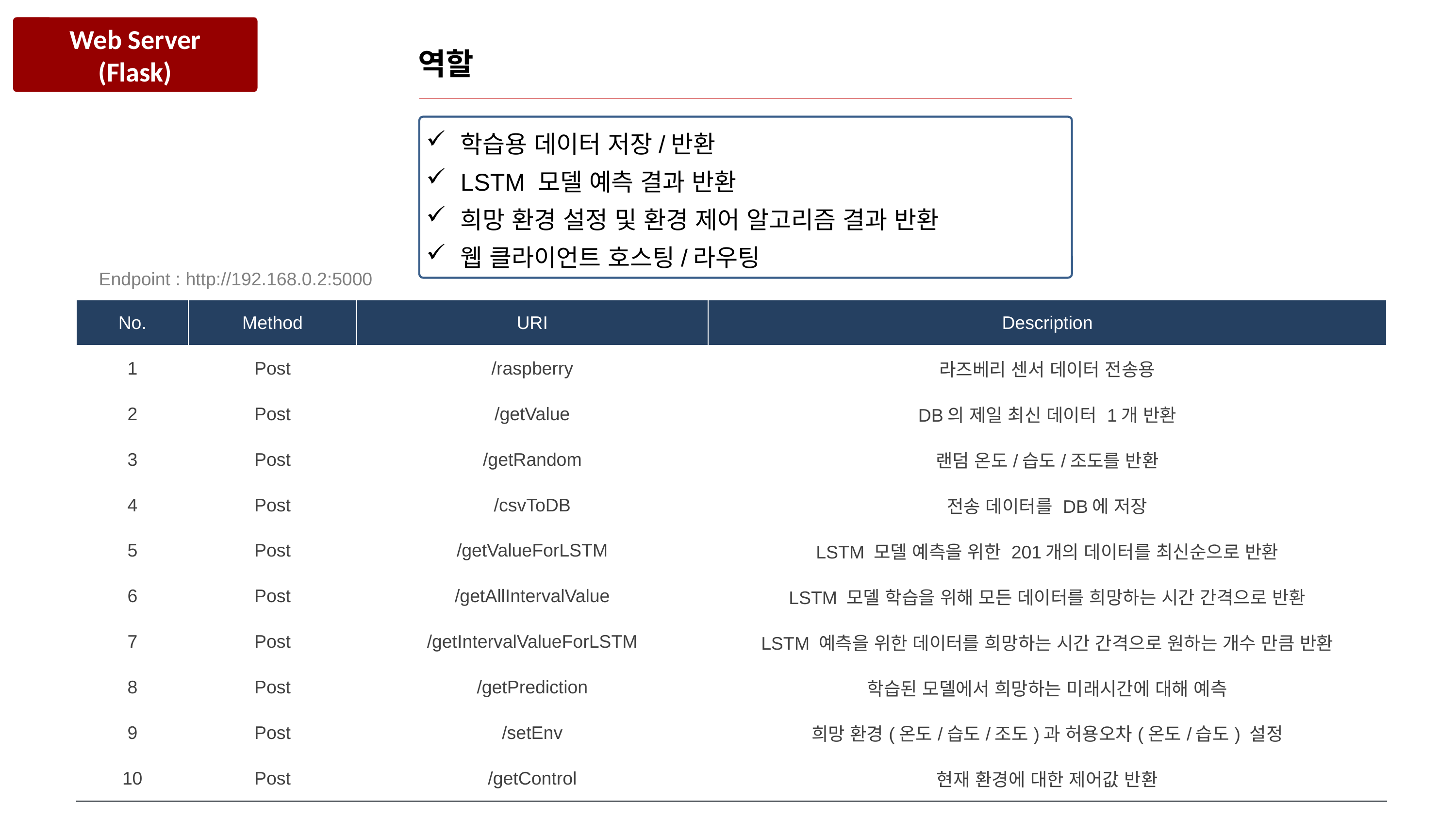

Web Server
(Flask)
역할
학습용 데이터 저장/반환
LSTM 모델 예측 결과 반환
희망 환경 설정 및 환경 제어 알고리즘 결과 반환
웹 클라이언트 호스팅/라우팅

Endpoint : http://192.168.0.2:5000
| No. | Method | URI | Description |
| --- | --- | --- | --- |
| 1 | Post | /raspberry | 라즈베리 센서 데이터 전송용 |
| 2 | Post | /getValue | DB의 제일 최신 데이터 1개 반환 |
| 3 | Post | /getRandom | 랜덤 온도/습도/조도를 반환 |
| 4 | Post | /csvToDB | 전송 데이터를 DB에 저장 |
| 5 | Post | /getValueForLSTM | LSTM 모델 예측을 위한 201개의 데이터를 최신순으로 반환 |
| 6 | Post | /getAllIntervalValue | LSTM 모델 학습을 위해 모든 데이터를 희망하는 시간 간격으로 반환 |
| 7 | Post | /getIntervalValueForLSTM | LSTM 예측을 위한 데이터를 희망하는 시간 간격으로 원하는 개수 만큼 반환 |
| 8 | Post | /getPrediction | 학습된 모델에서 희망하는 미래시간에 대해 예측 |
| 9 | Post | /setEnv | 희망 환경(온도/습도/조도)과 허용오차(온도/습도) 설정 |
| 10 | Post | /getControl | 현재 환경에 대한 제어값 반환 |